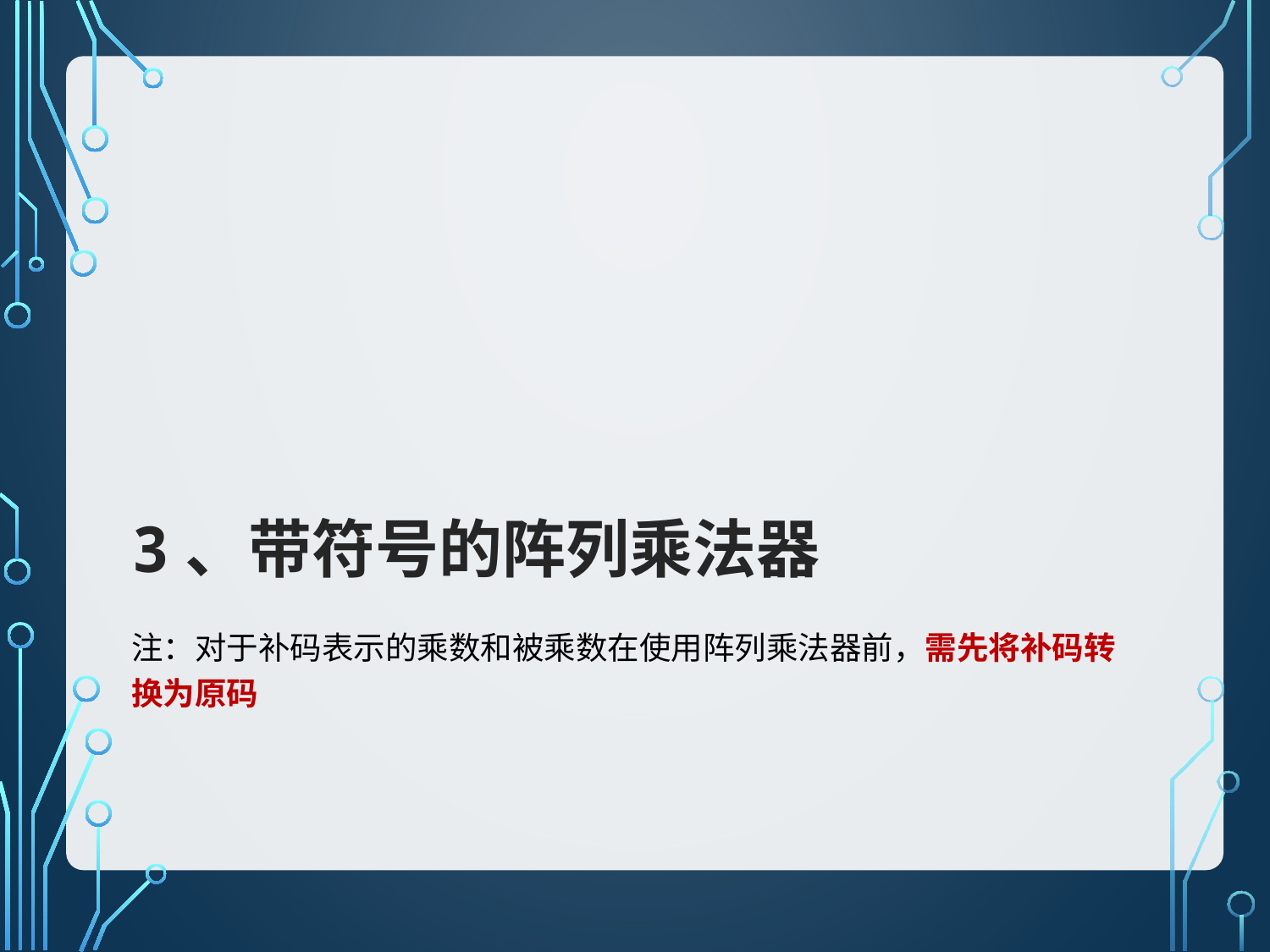

# 3、带符号的阵列乘法器
注：对于补码表示的乘数和被乘数在使用阵列乘法器前，需先将补码转换为原码